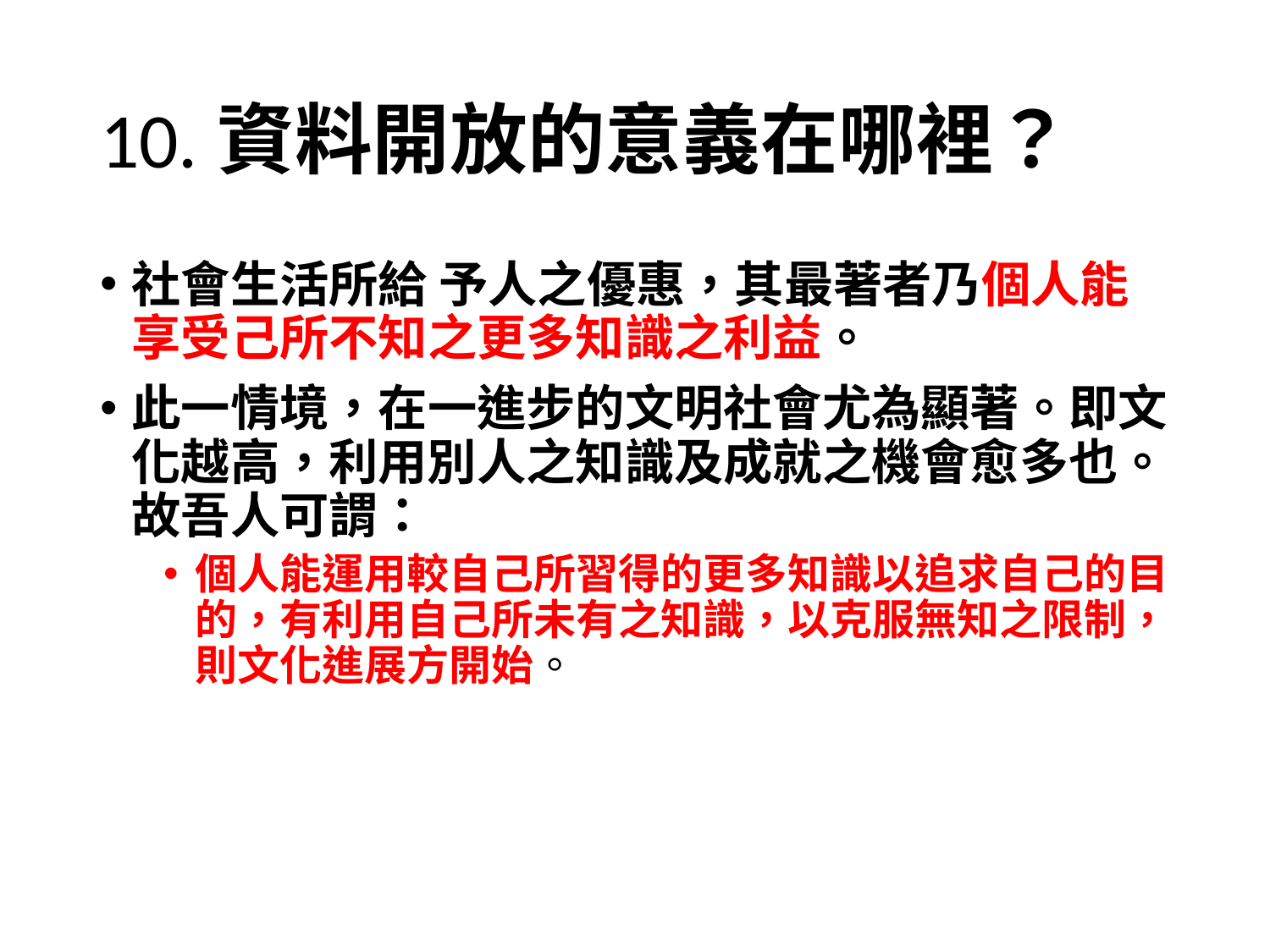

# 10.資料開放的意義在哪裡？
社會生活所給 予人之優惠，其最著者乃個人能享受己所不知之更多知識之利益。
此一情境，在一進步的文明社會尤為顯著。即文化越高，利用別人之知識及成就之機會愈多也。故吾人可謂：
個人能運用較自己所習得的更多知識以追求自己的目的，有利用自己所未有之知識，以克服無知之限制，則文化進展方開始。